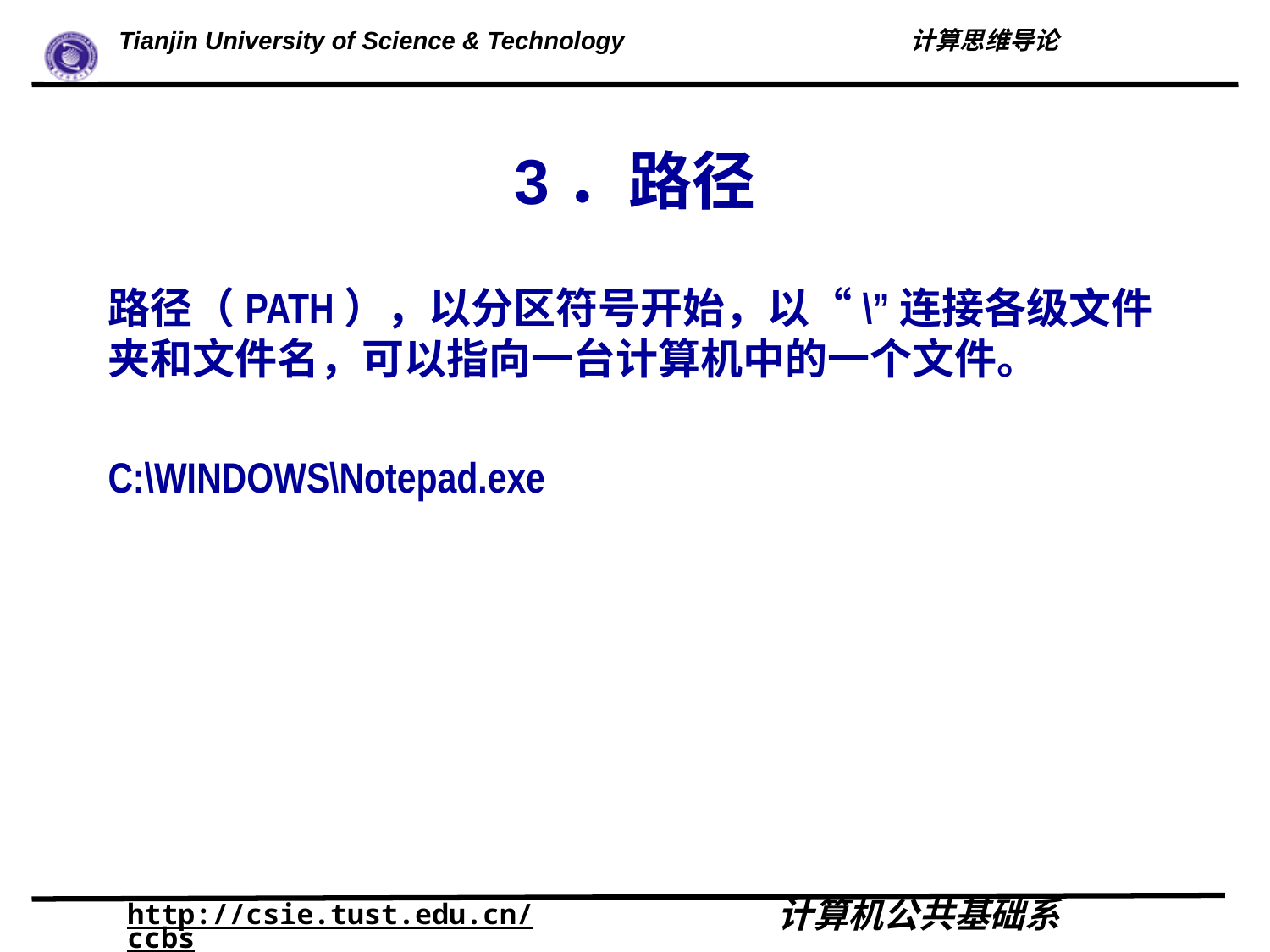

# 3．路径
路径（PATH），以分区符号开始，以“\”连接各级文件夹和文件名，可以指向一台计算机中的一个文件。

C:\WINDOWS\Notepad.exe